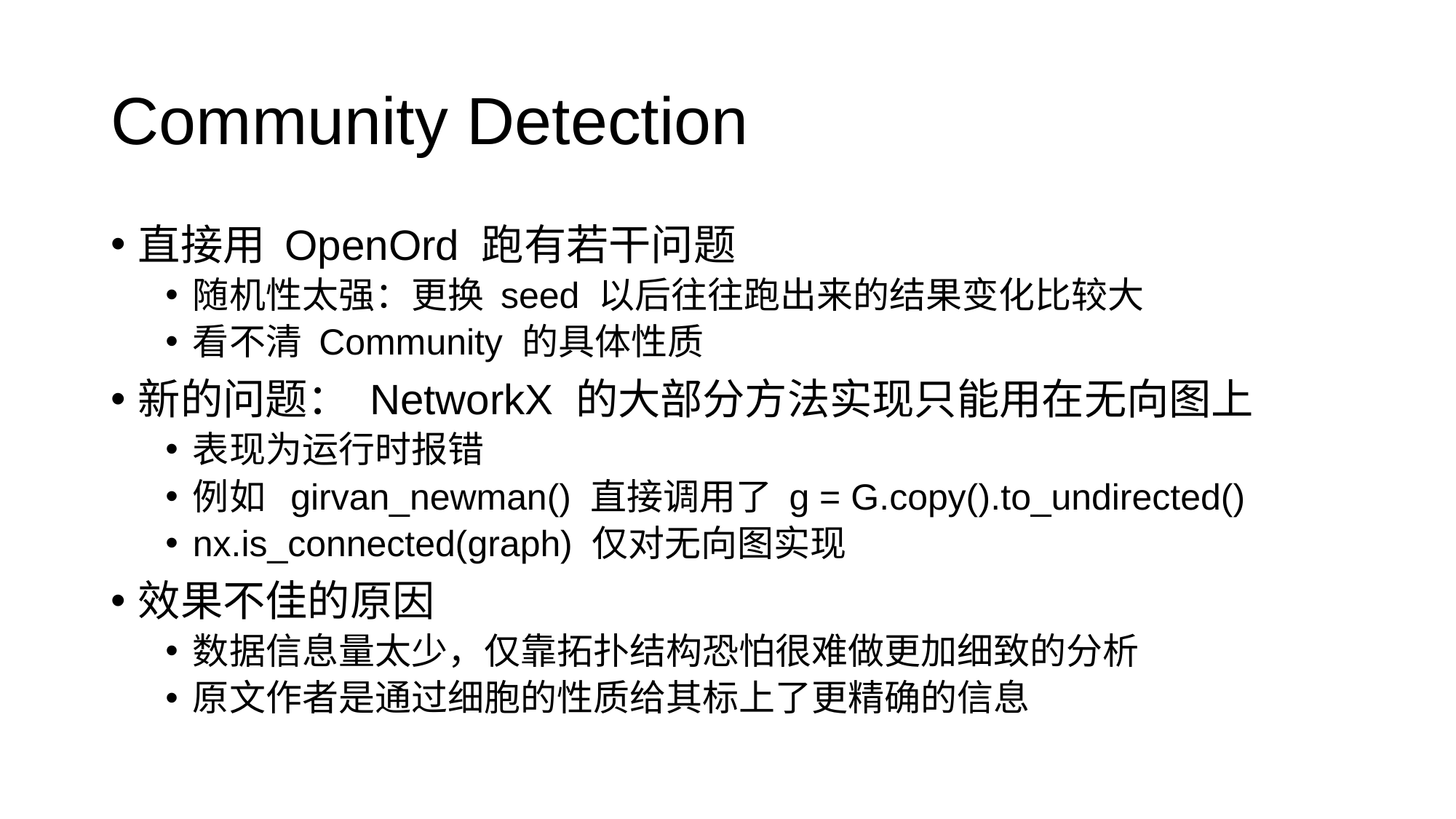

# Community Detection
直接用 OpenOrd 跑有若干问题
随机性太强：更换 seed 以后往往跑出来的结果变化比较大
看不清 Community 的具体性质
新的问题： NetworkX 的大部分方法实现只能用在无向图上
表现为运行时报错
例如  girvan_newman() 直接调用了 g = G.copy().to_undirected()
nx.is_connected(graph) 仅对无向图实现
效果不佳的原因
数据信息量太少，仅靠拓扑结构恐怕很难做更加细致的分析
原文作者是通过细胞的性质给其标上了更精确的信息